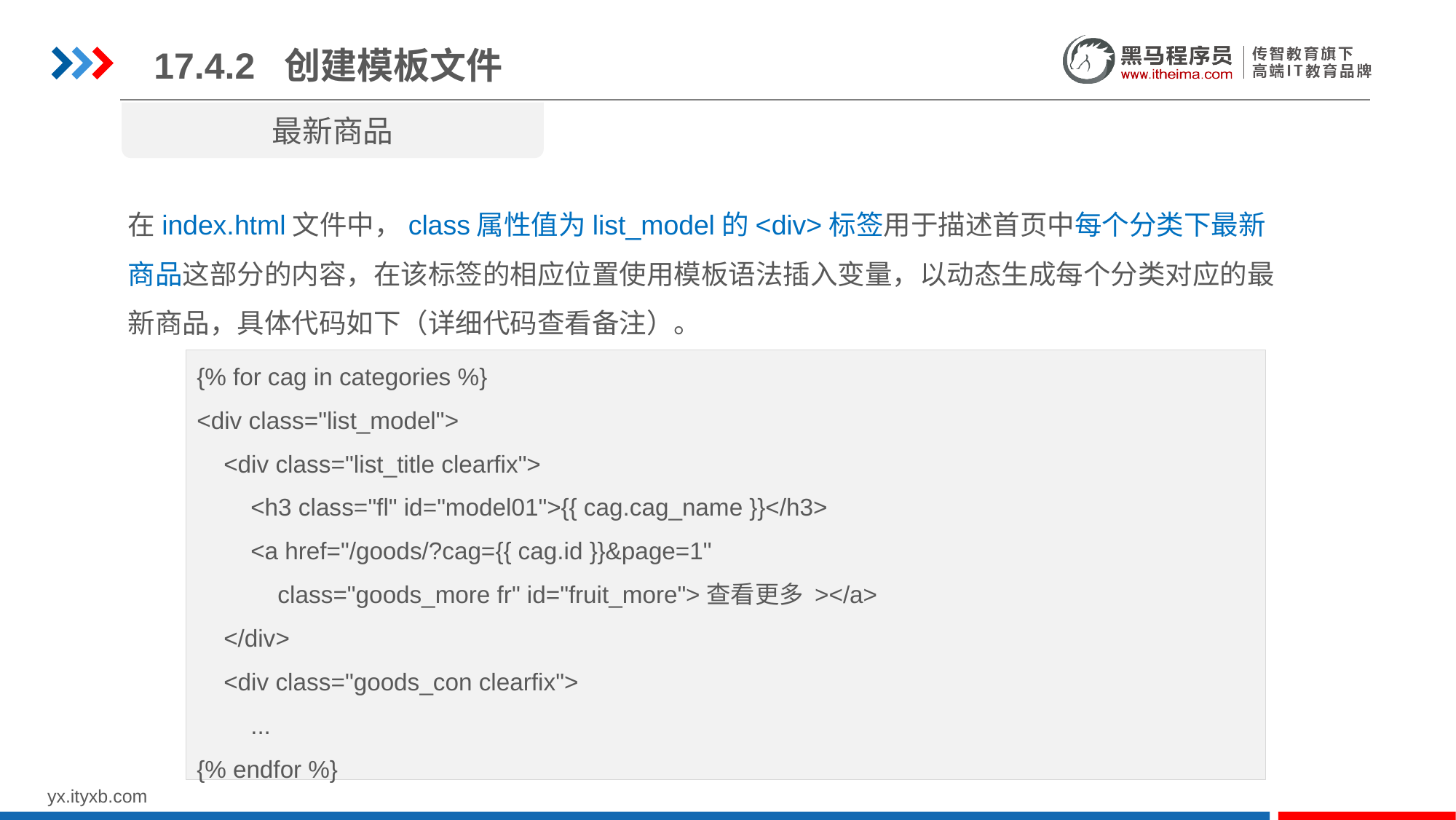

17.4.2  创建模板文件

最新商品
在index.html文件中，class属性值为list_model的<div>标签用于描述首页中每个分类下最新商品这部分的内容，在该标签的相应位置使用模板语法插入变量，以动态生成每个分类对应的最新商品，具体代码如下（详细代码查看备注）。
{% for cag in categories %}
<div class="list_model">
    <div class="list_title clearfix">
        <h3 class="fl" id="model01">{{ cag.cag_name }}</h3>
        <a href="/goods/?cag={{ cag.id }}&page=1"
            class="goods_more fr" id="fruit_more">查看更多 ></a>
    </div>
    <div class="goods_con clearfix">
        ...
{% endfor %}